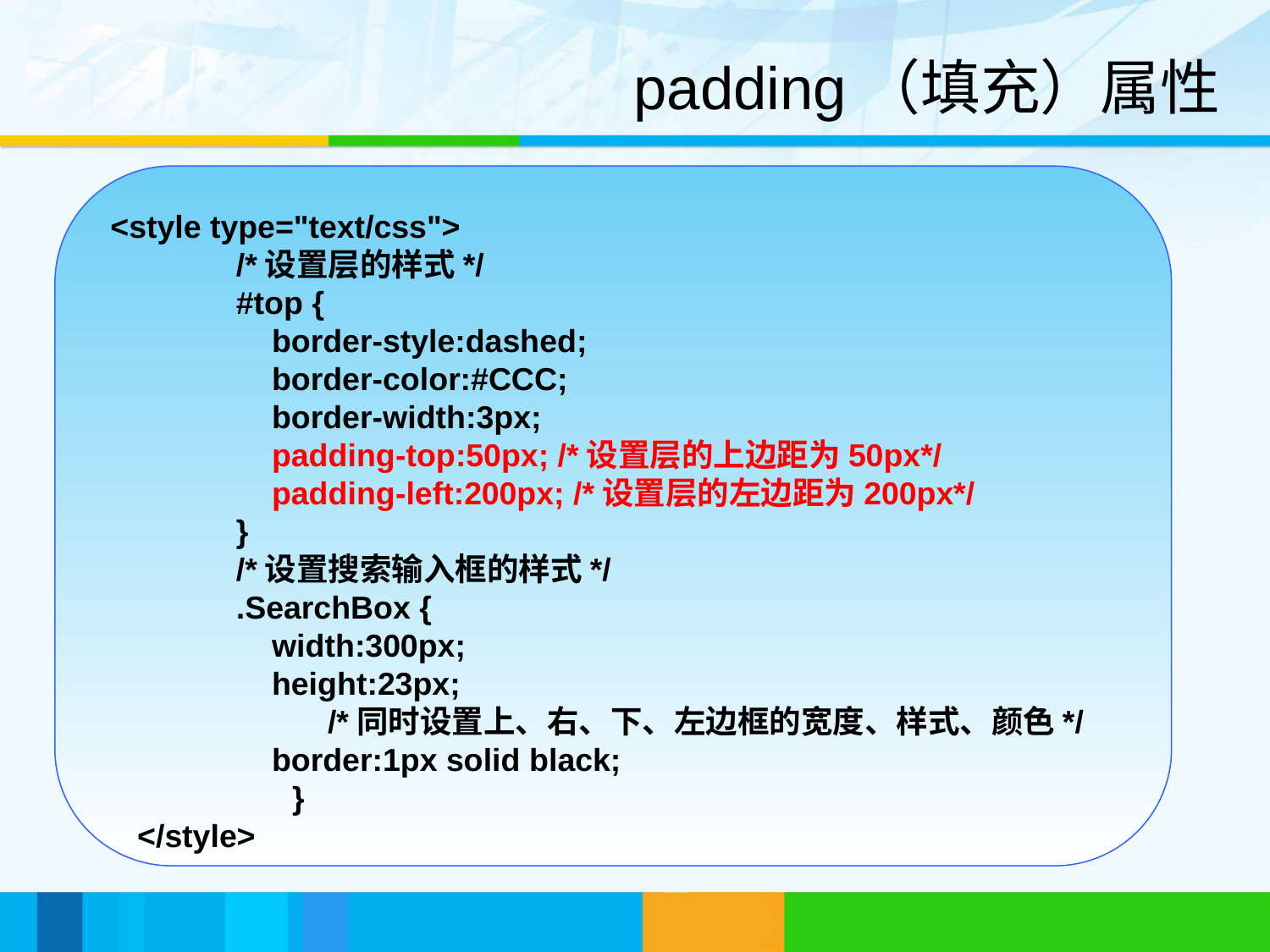

padding（填充）属性
 <style type="text/css">
        /*设置层的样式*/
        #top {
            border-style:dashed;
            border-color:#CCC;
            border-width:3px;
            padding-top:50px; /*设置层的上边距为50px*/
            padding-left:200px; /*设置层的左边距为200px*/
        }
        /*设置搜索输入框的样式*/
        .SearchBox {
            width:300px;
            height:23px;
	    /*同时设置上、右、下、左边框的宽度、样式、颜色*/
            border:1px solid black;
	}
    </style>